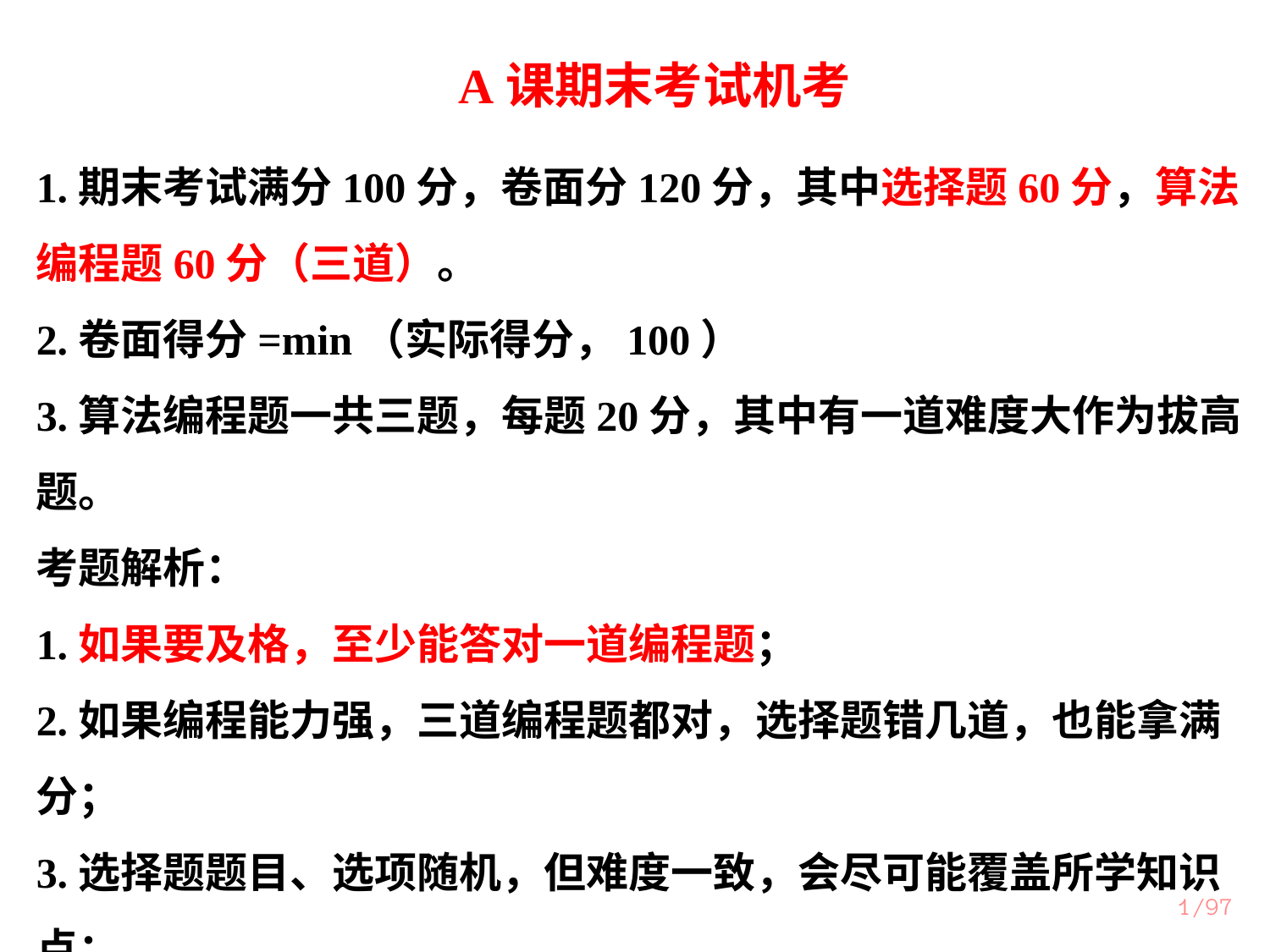

A课期末考试机考
1.期末考试满分100分，卷面分120分，其中选择题60分，算法编程题60分（三道）。
2.卷面得分=min（实际得分，100）
3.算法编程题一共三题，每题20分，其中有一道难度大作为拔高题。
考题解析：
1.如果要及格，至少能答对一道编程题；
2.如果编程能力强，三道编程题都对，选择题错几道，也能拿满分；
3.选择题题目、选项随机，但难度一致，会尽可能覆盖所学知识点；
4.期末考试既考核知识点的全面性，也注重知识的灵活运用，相比往年更重视实践动手能力。
1/97